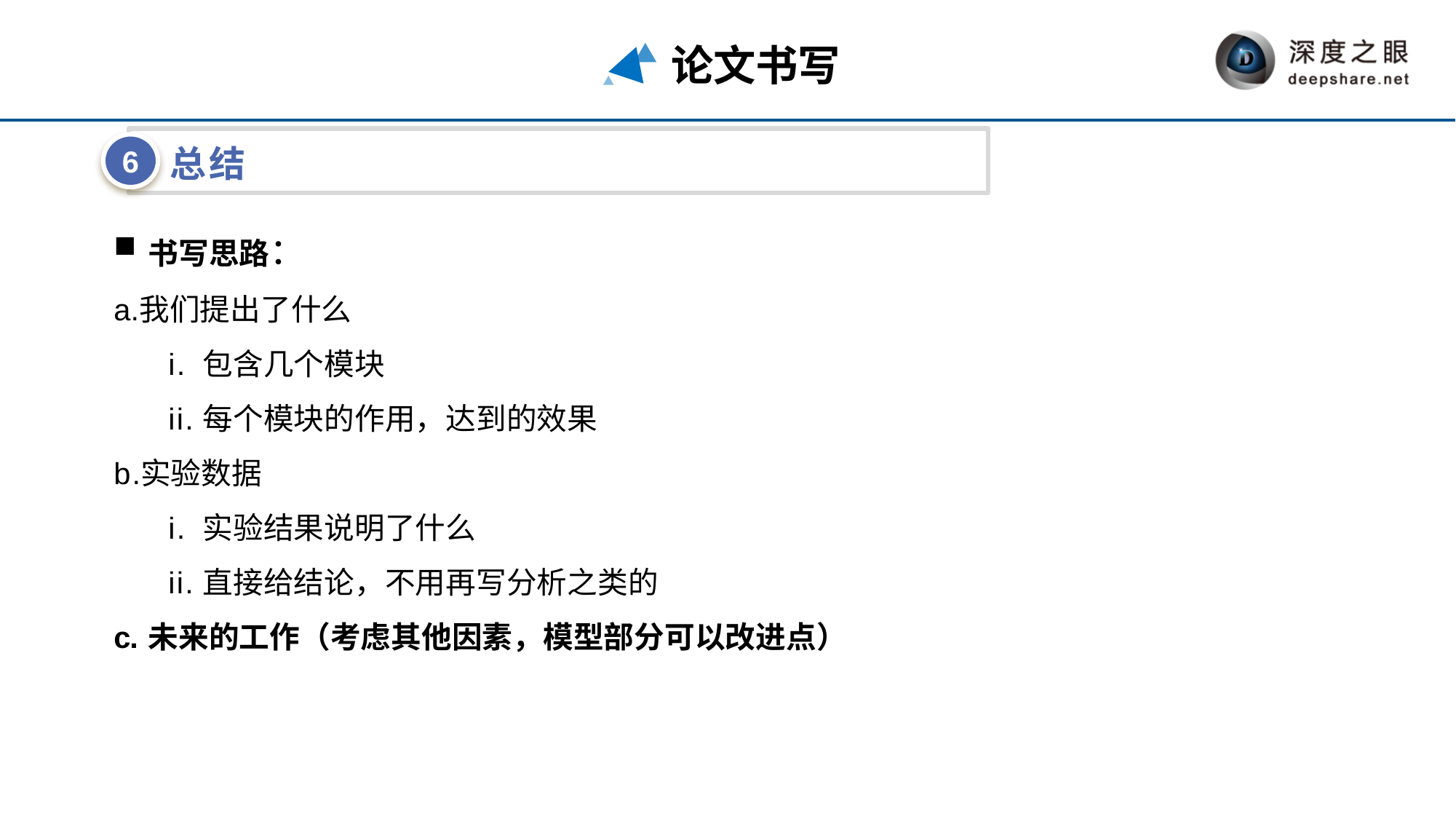

论文书写

6
总结
书写思路：
我们提出了什么
包含几个模块
每个模块的作用，达到的效果
实验数据
实验结果说明了什么
直接给结论，不用再写分析之类的
未来的工作（考虑其他因素，模型部分可以改进点）